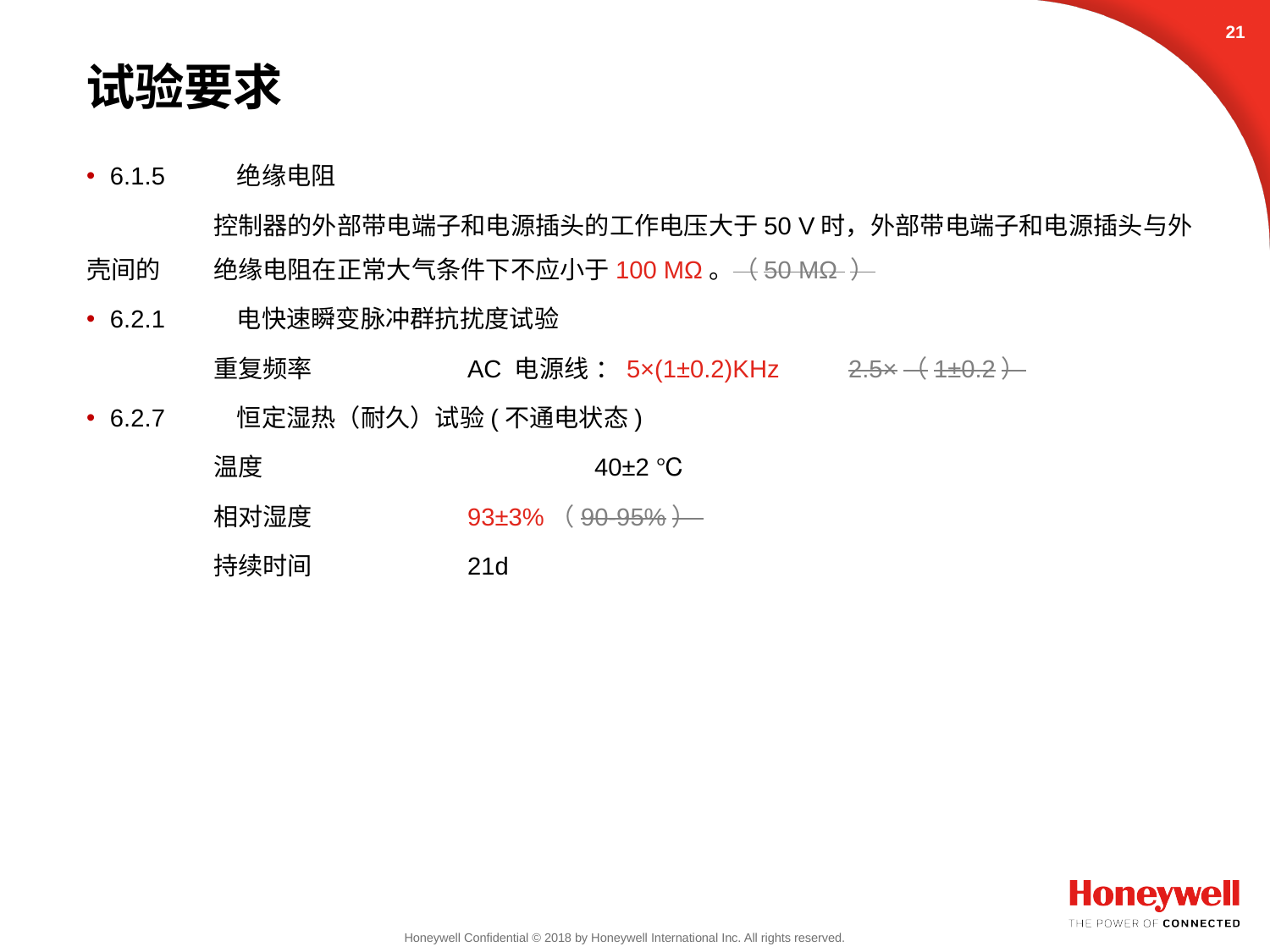

21
# 试验要求
6.1.5	绝缘电阻
	控制器的外部带电端子和电源插头的工作电压大于50 V时，外部带电端子和电源插头与外壳间的	绝缘电阻在正常大气条件下不应小于100 MΩ。（50 MΩ ）
6.2.1	电快速瞬变脉冲群抗扰度试验
	重复频率 		AC 电源线 ：5×(1±0.2)KHz	2.5×（1±0.2）
6.2.7	恒定湿热（耐久）试验(不通电状态)
	温度			40±2 ℃
	相对湿度		93±3%（90-95%）
	持续时间		21d